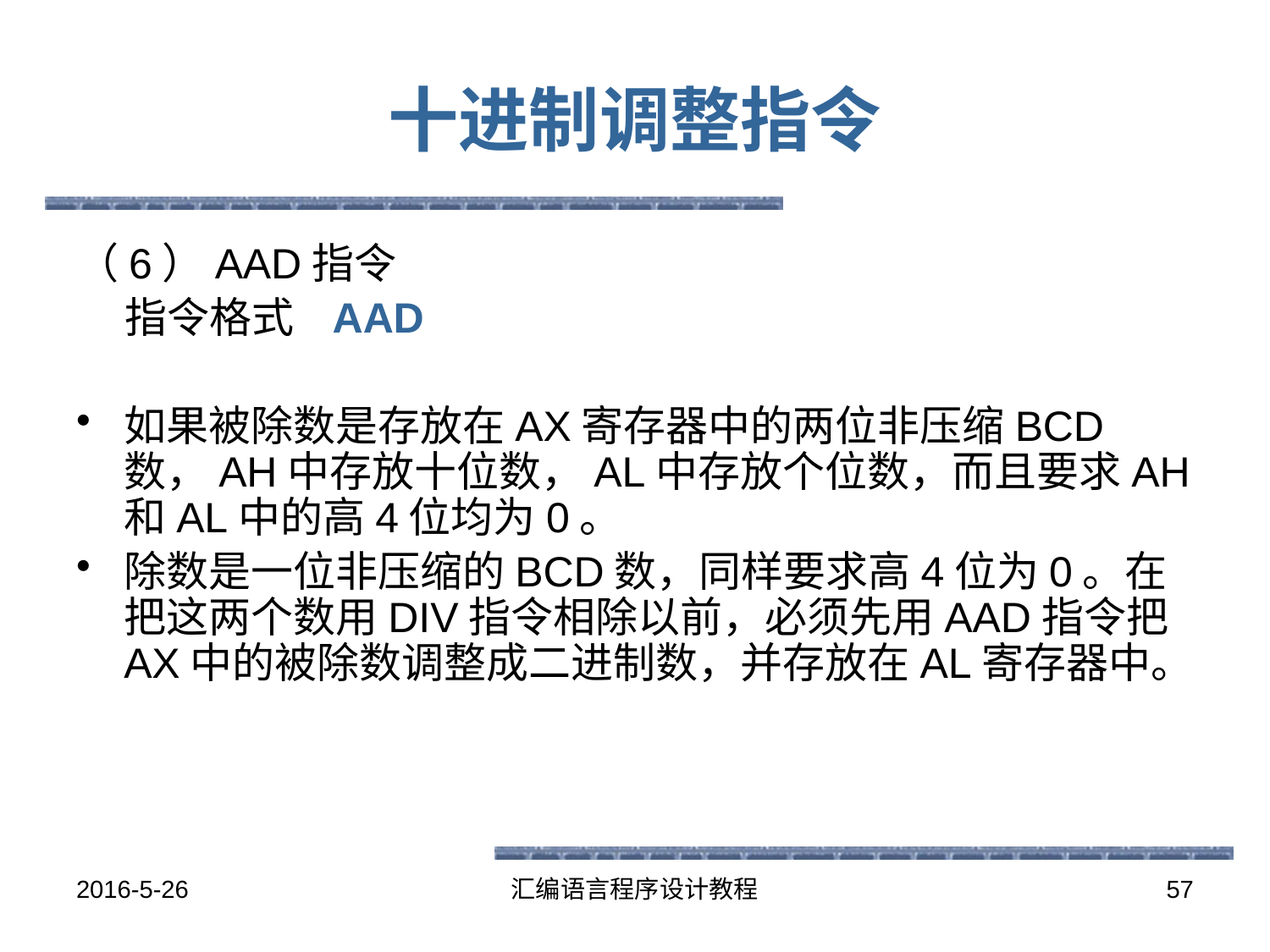

# 十进制调整指令
（6）AAD指令
    指令格式   AAD

如果被除数是存放在AX寄存器中的两位非压缩BCD数，AH中存放十位数，AL中存放个位数，而且要求AH和AL中的高4位均为0。
除数是一位非压缩的BCD数，同样要求高4位为0。在把这两个数用DIV指令相除以前，必须先用AAD指令把AX中的被除数调整成二进制数，并存放在AL寄存器中。
2016-5-26
汇编语言程序设计教程
57